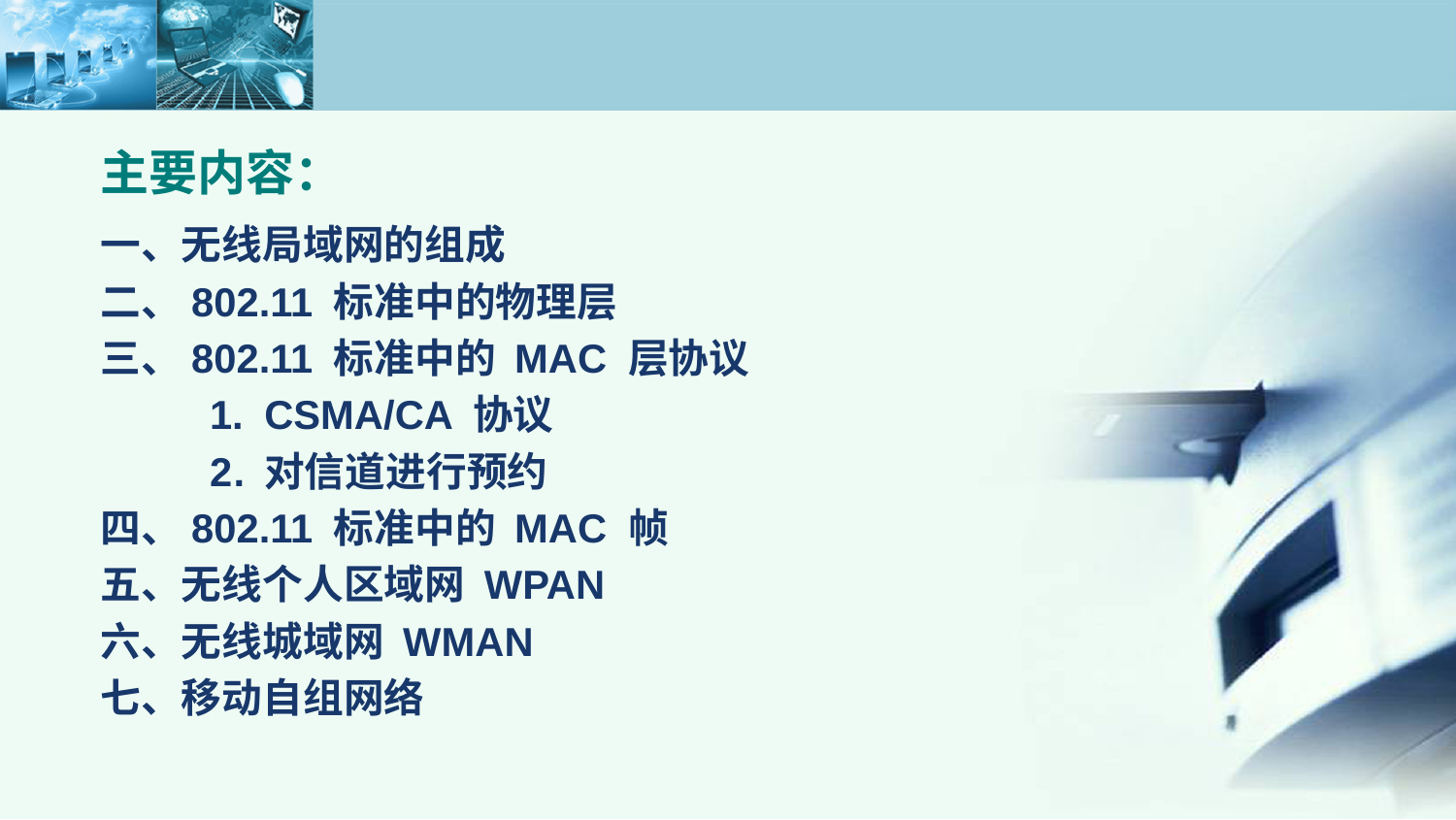

主要内容：

一、无线局域网的组成
二、802.11 标准中的物理层
三、802.11 标准中的 MAC 层协议
CSMA/CA 协议
对信道进行预约
四、802.11 标准中的 MAC 帧
五、无线个人区域网 WPAN
六、无线城域网 WMAN
七、移动自组网络